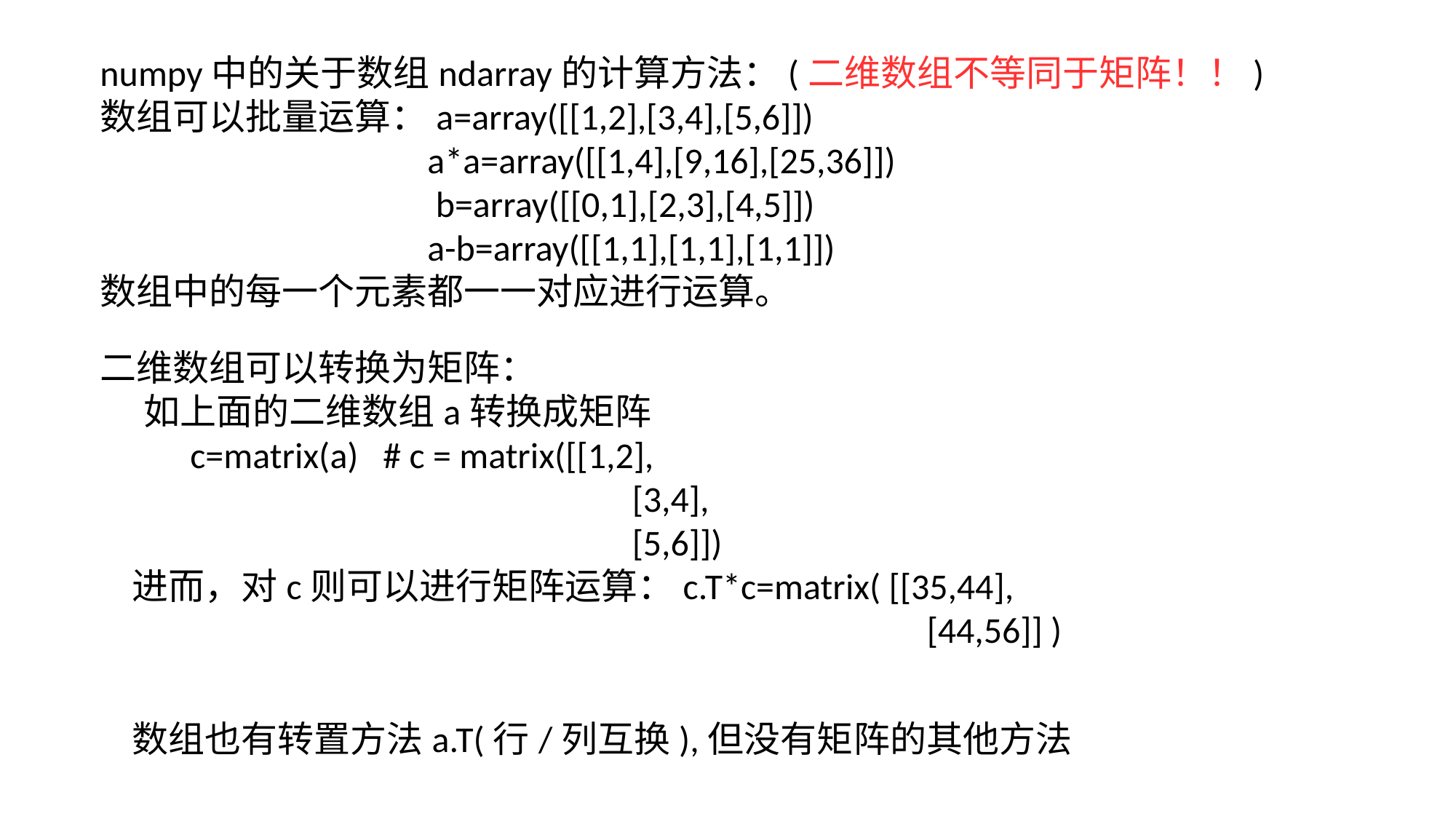

numpy中的关于数组ndarray的计算方法：(二维数组不等同于矩阵！！)
数组可以批量运算：a=array([[1,2],[3,4],[5,6]])
                                        a*a=array([[1,4],[9,16],[25,36]])
                                         b=array([[0,1],[2,3],[4,5]])
                                        a-b=array([[1,1],[1,1],[1,1]])
数组中的每一个元素都一一对应进行运算。

二维数组可以转换为矩阵：
   如上面的二维数组a转换成矩阵
           c=matrix(a)   # c = matrix([[1,2],
                                                                 [3,4],
                                                                 [5,6]])
  进而，对c则可以进行矩阵运算：c.T*c=matrix( [[35,44],
                                                                                                     [44,56]] )

  数组也有转置方法a.T(行/列互换),但没有矩阵的其他方法